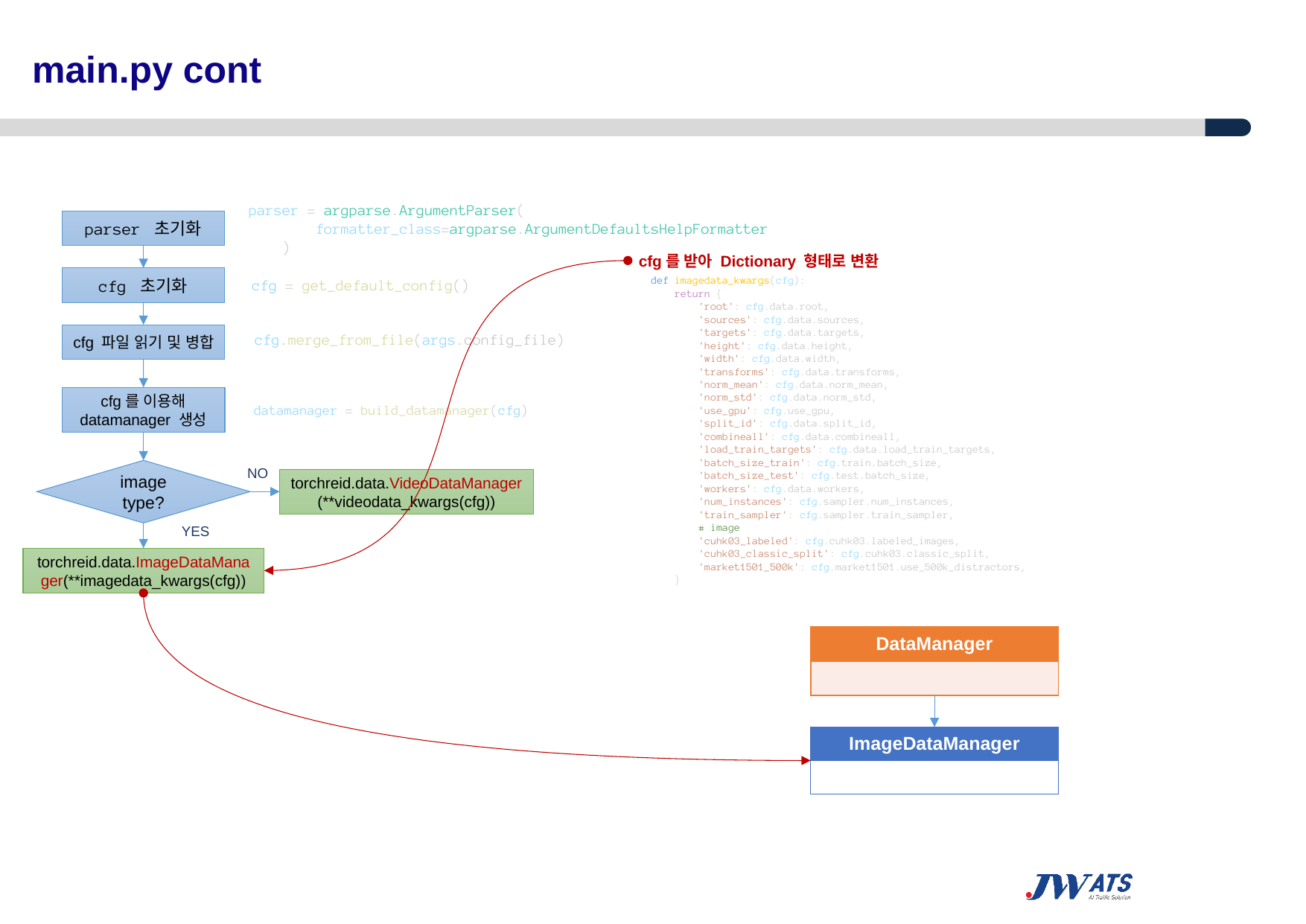

main.py cont
parser = argparse.ArgumentParser(
        formatter_class=argparse.ArgumentDefaultsHelpFormatter
    )
parser 초기화
cfg를 받아 Dictionary 형태로 변환
cfg 초기화
def imagedata_kwargs(cfg):
    return {
        'root': cfg.data.root,
        'sources': cfg.data.sources,
        'targets': cfg.data.targets,
        'height': cfg.data.height,
        'width': cfg.data.width,
        'transforms': cfg.data.transforms,
        'norm_mean': cfg.data.norm_mean,
        'norm_std': cfg.data.norm_std,
        'use_gpu': cfg.use_gpu,
        'split_id': cfg.data.split_id,
        'combineall': cfg.data.combineall,
        'load_train_targets': cfg.data.load_train_targets,
        'batch_size_train': cfg.train.batch_size,
        'batch_size_test': cfg.test.batch_size,
        'workers': cfg.data.workers,
        'num_instances': cfg.sampler.num_instances,
        'train_sampler': cfg.sampler.train_sampler,
        # image
        'cuhk03_labeled': cfg.cuhk03.labeled_images,
        'cuhk03_classic_split': cfg.cuhk03.classic_split,
        'market1501_500k': cfg.market1501.use_500k_distractors,
    }
cfg = get_default_config()
cfg.merge_from_file(args.config_file)
cfg 파일 읽기 및 병합
cfg를 이용해
datamanager 생성
datamanager = build_datamanager(cfg)
NO
image type?
torchreid.data.VideoDataManager(**videodata_kwargs(cfg))
YES
torchreid.data.ImageDataManager(**imagedata_kwargs(cfg))
| DataManager |
| --- |
|  |
| ImageDataManager |
| --- |
|  |